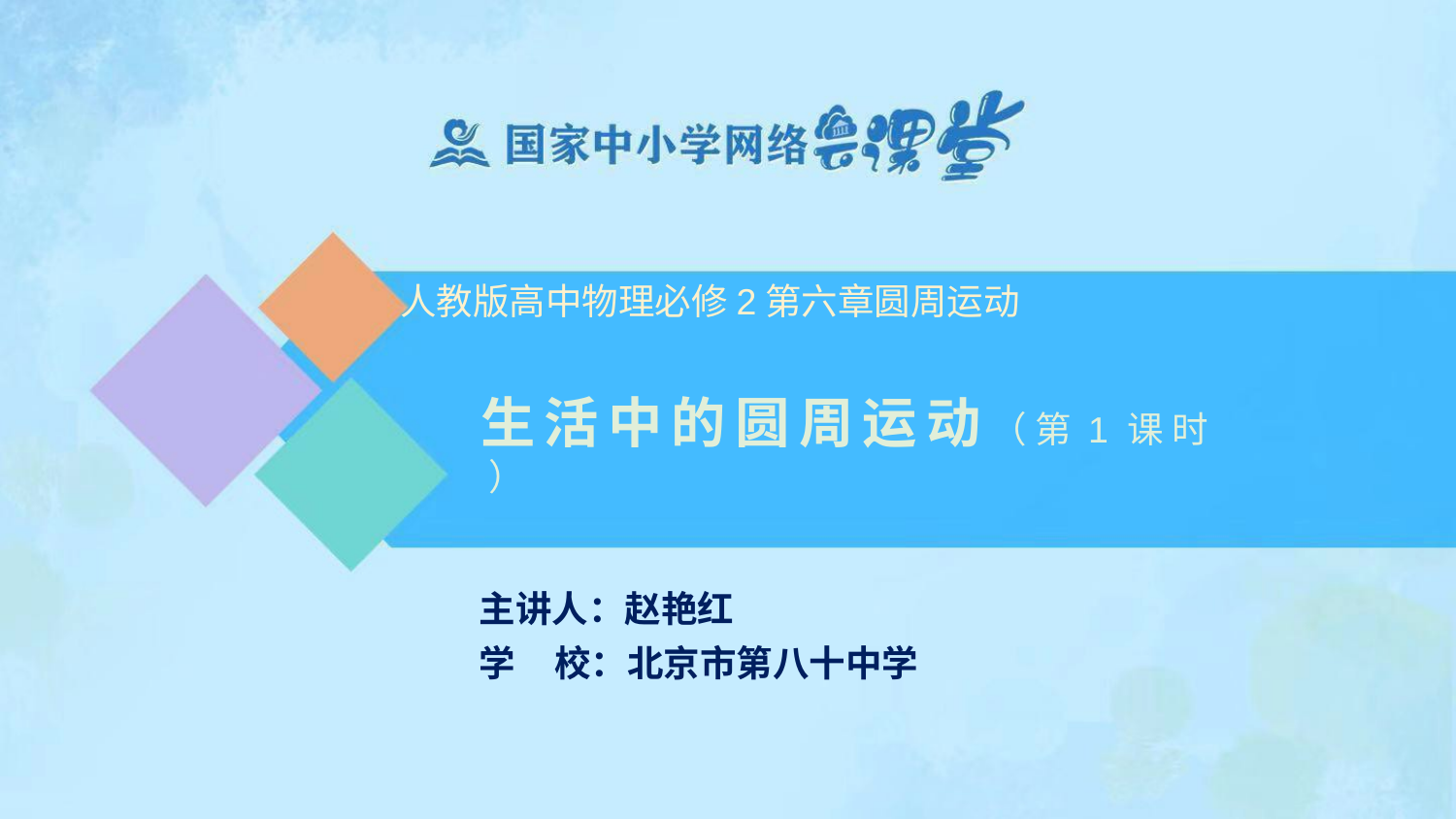

人教版高中物理必修2第六章圆周运动

生活中的圆周运动（ 第 1 课 时 ）
主讲人：赵艳红
学	校：北京市第八十中学